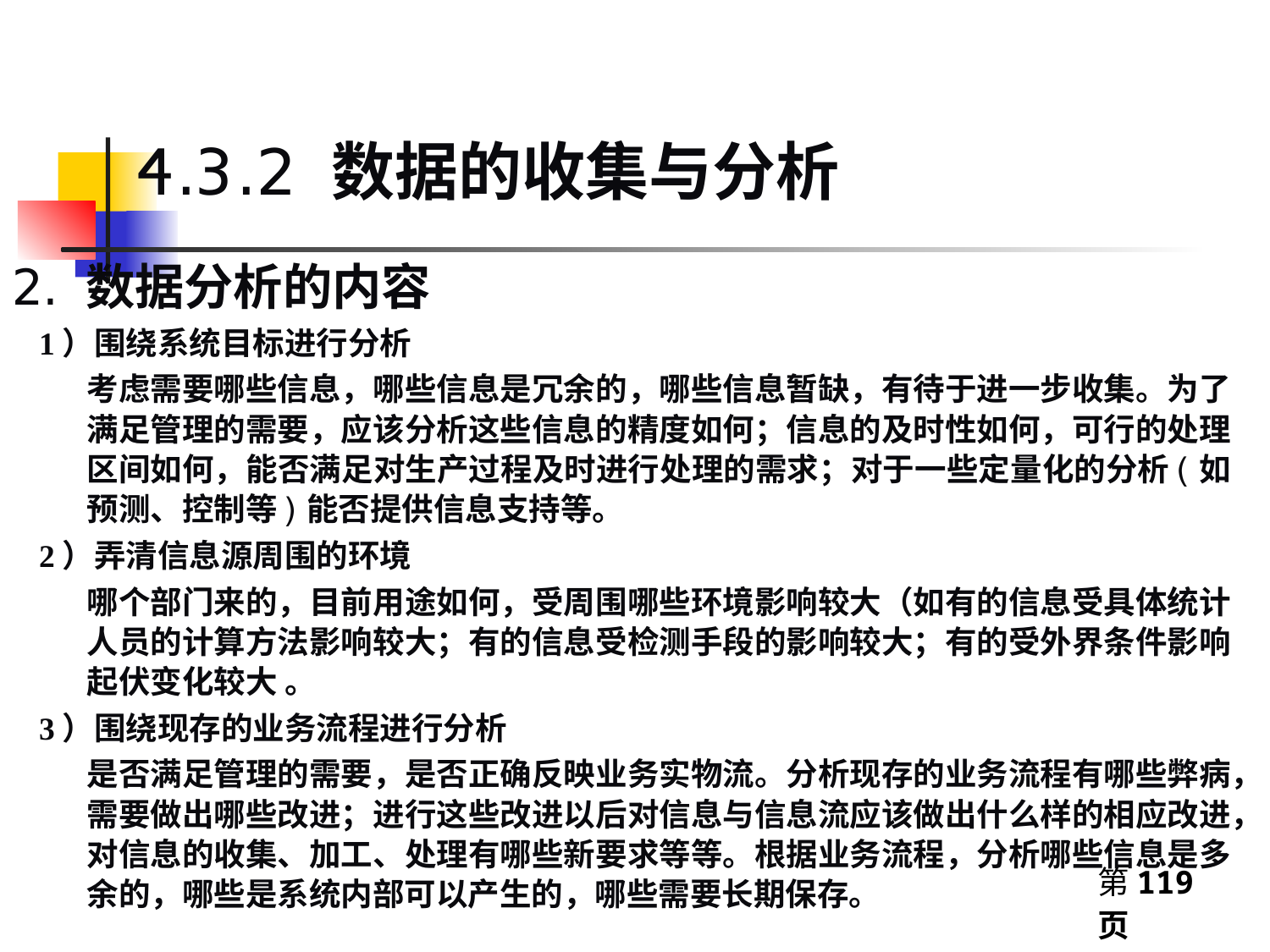

4.3.2 数据的收集与分析
2. 数据分析的内容
1）围绕系统目标进行分析
考虑需要哪些信息，哪些信息是冗余的，哪些信息暂缺，有待于进一步收集。为了满足管理的需要，应该分析这些信息的精度如何；信息的及时性如何，可行的处理区间如何，能否满足对生产过程及时进行处理的需求；对于一些定量化的分析(如预测、控制等)能否提供信息支持等。
2）弄清信息源周围的环境
哪个部门来的，目前用途如何，受周围哪些环境影响较大（如有的信息受具体统计人员的计算方法影响较大；有的信息受检测手段的影响较大；有的受外界条件影响起伏变化较大 。
3）围绕现存的业务流程进行分析
是否满足管理的需要，是否正确反映业务实物流。分析现存的业务流程有哪些弊病，需要做出哪些改进；进行这些改进以后对信息与信息流应该做出什么样的相应改进，对信息的收集、加工、处理有哪些新要求等等。根据业务流程，分析哪些信息是多余的，哪些是系统内部可以产生的，哪些需要长期保存。